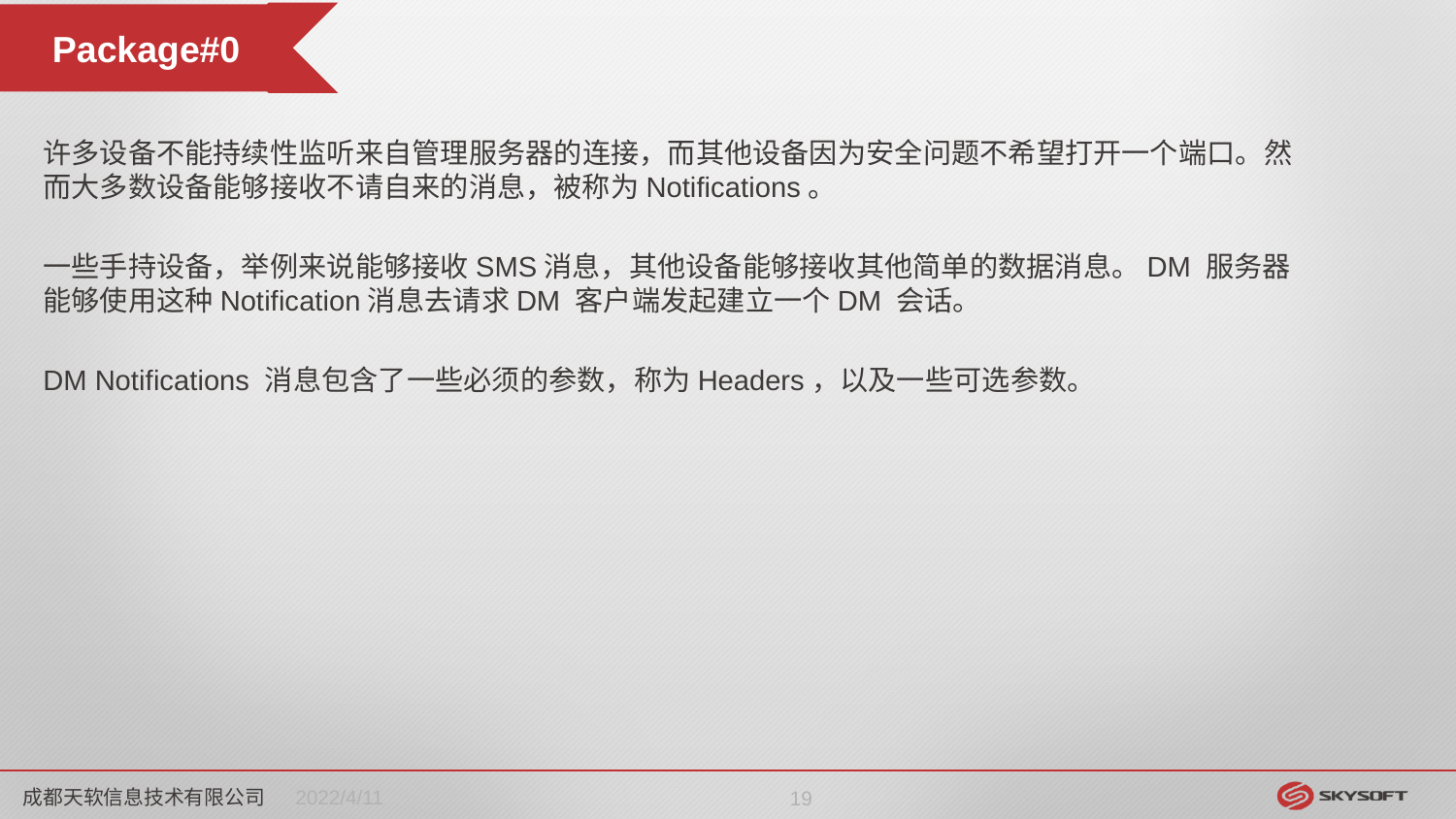

Package#0

许多设备不能持续性监听来自管理服务器的连接，而其他设备因为安全问题不希望打开一个端口。然而大多数设备能够接收不请自来的消息，被称为Notifications。

一些手持设备，举例来说能够接收SMS消息，其他设备能够接收其他简单的数据消息。DM 服务器能够使用这种Notification消息去请求DM 客户端发起建立一个DM 会话。

DM Notifications 消息包含了一些必须的参数，称为Headers，以及一些可选参数。

成都天软信息技术有限公司
2022/4/11
19